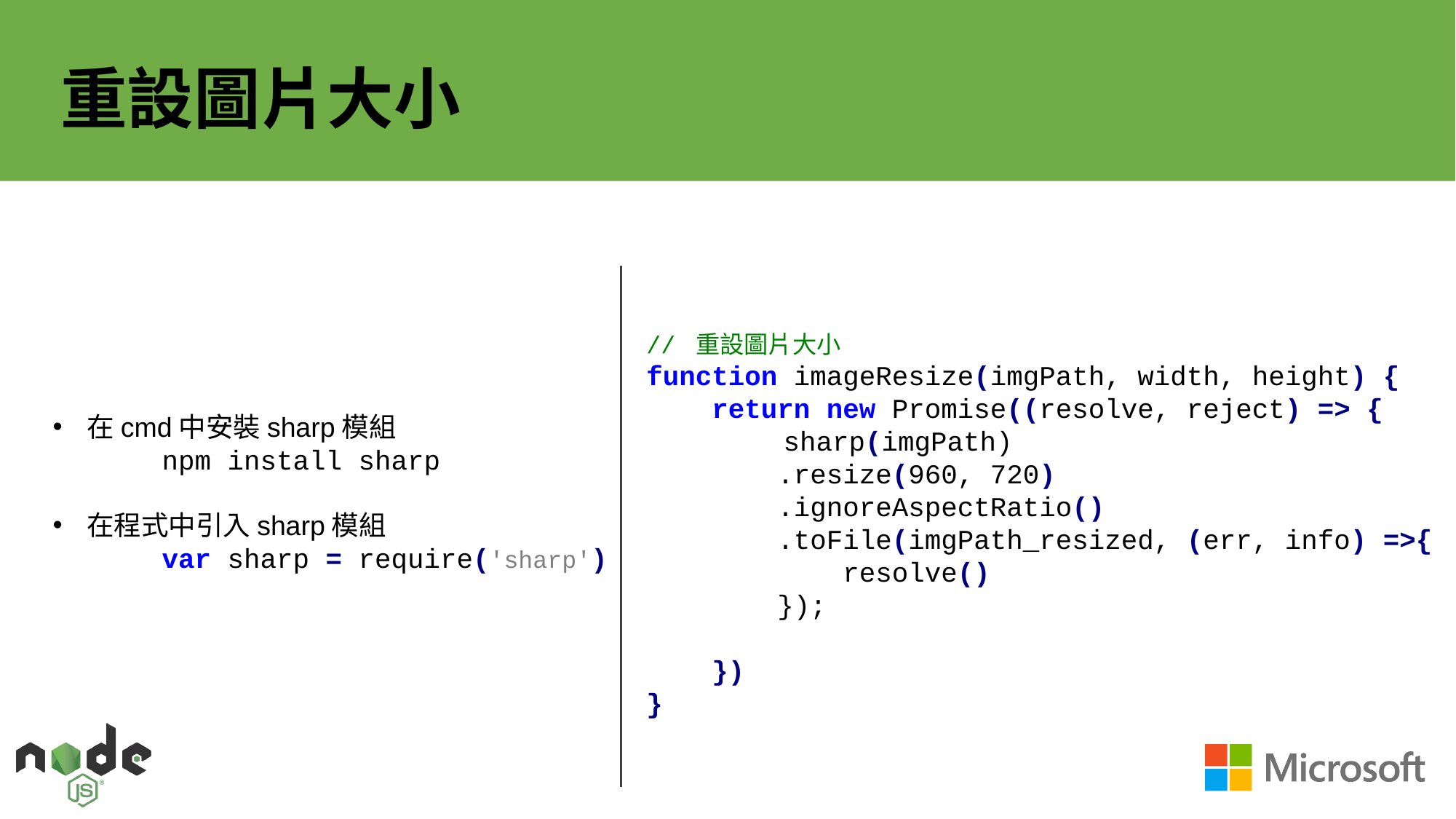

# 重設圖片大小
// 重設圖片大小
function imageResize(imgPath, width, height) {
    return new Promise((resolve, reject) => {
         sharp(imgPath)
        .resize(960, 720)
        .ignoreAspectRatio()
        .toFile(imgPath_resized, (err, info) =>{
            resolve()
        });

    })
}
在cmd中安裝sharp模組
	npm install sharp

在程式中引入sharp模組
	var sharp = require('sharp')